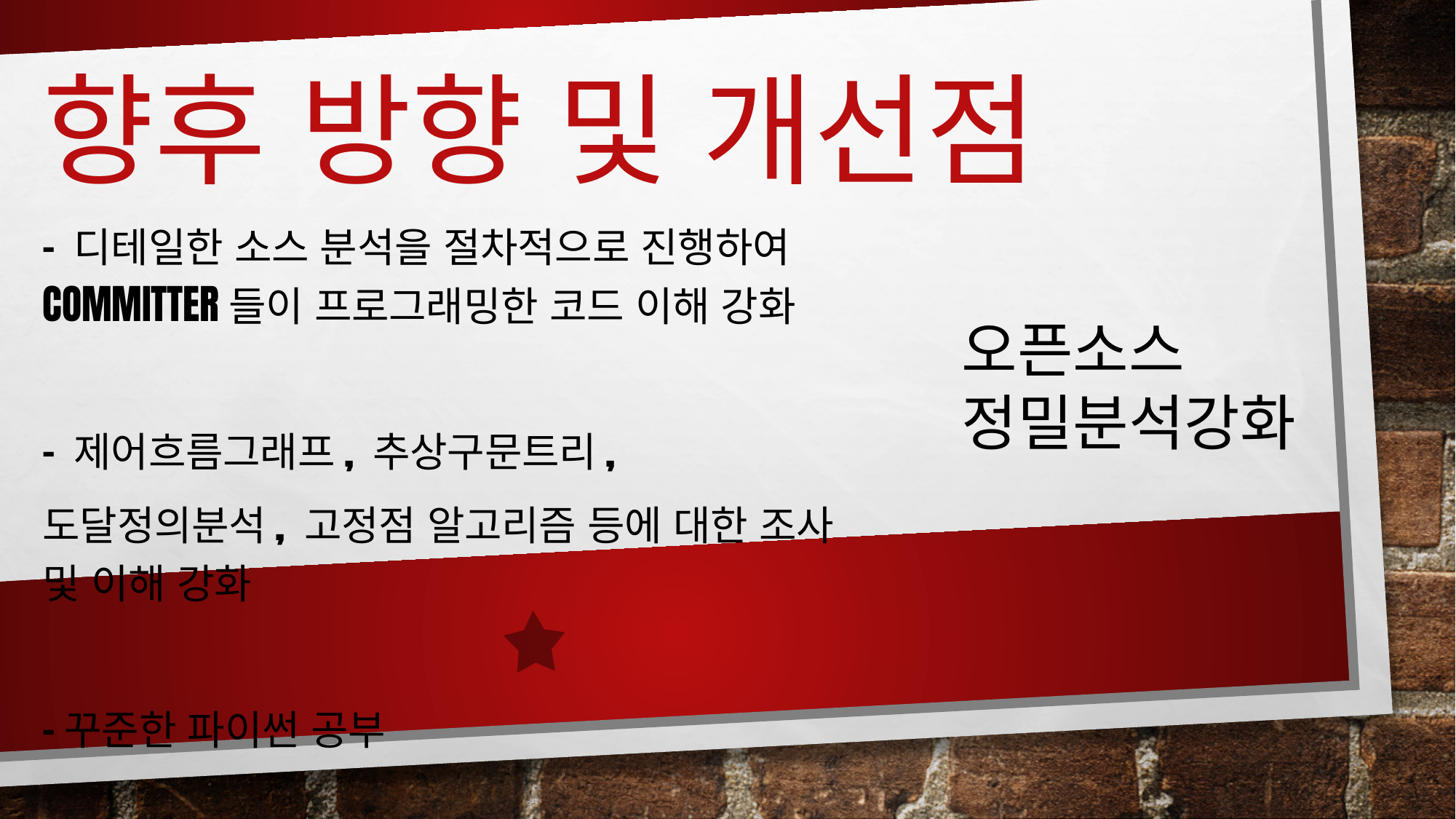

# 향후 방향 및 개선점
- 디테일한 소스 분석을 절차적으로 진행하여 committer들이 프로그래밍한 코드 이해 강화

- 제어흐름그래프, 추상구문트리,
도달정의분석, 고정점 알고리즘 등에 대한 조사 및 이해 강화

-꾸준한 파이썬 공부

오픈소스
정밀분석강화